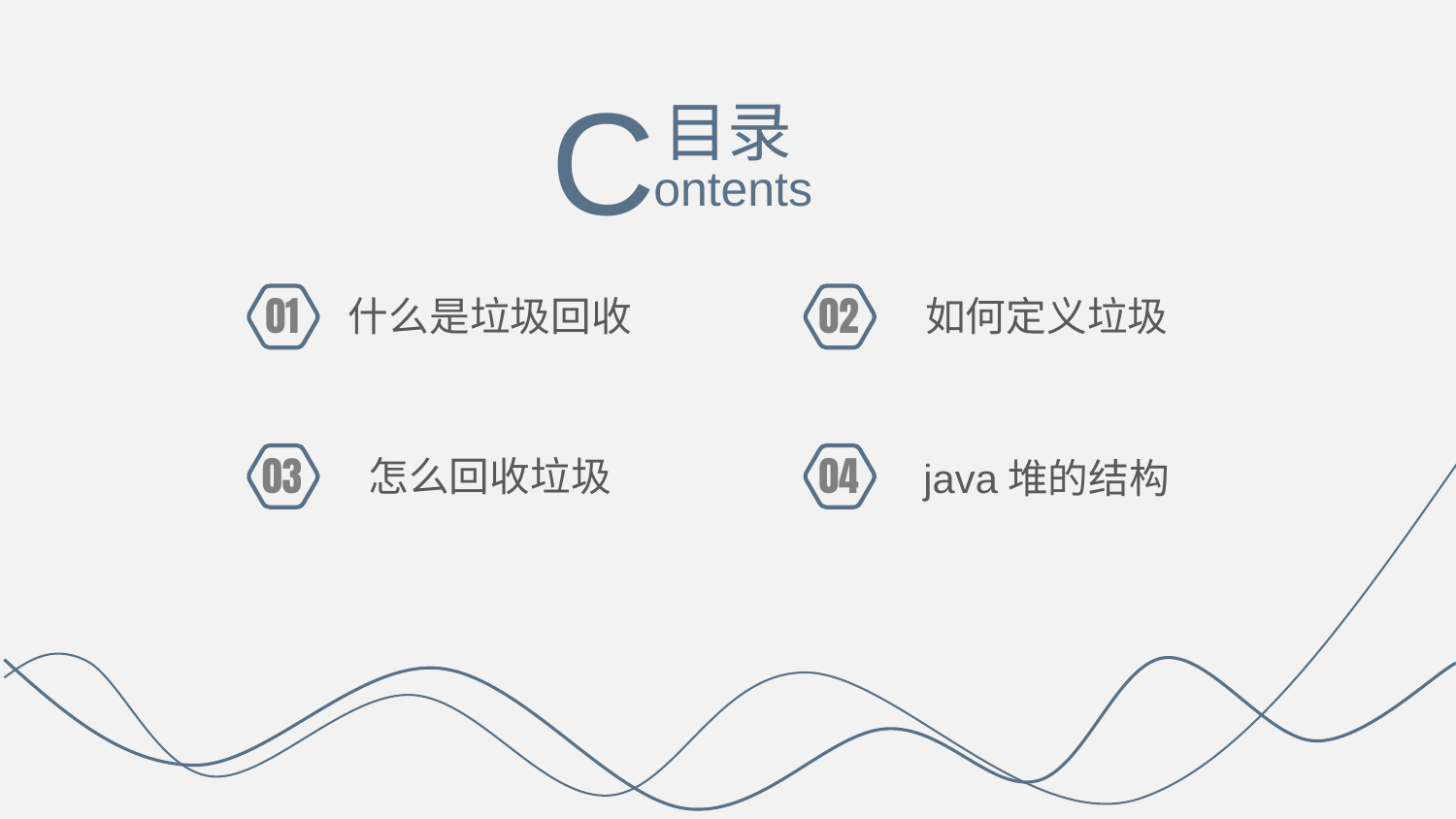

C
目录
ontents
什么是垃圾回收
如何定义垃圾

01

02
怎么回收垃圾

03

04
java堆的结构